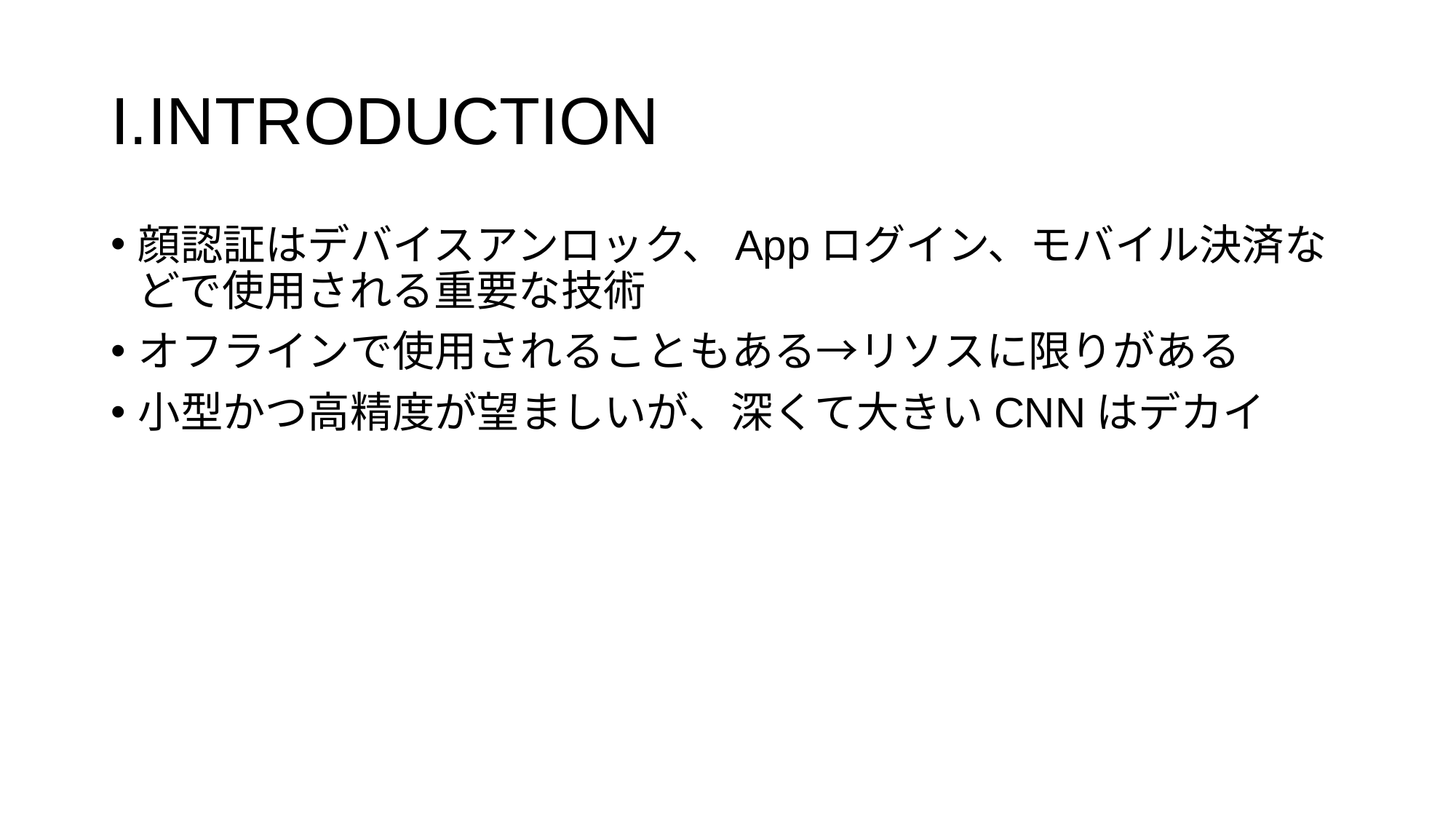

# I.INTRODUCTION
顔認証はデバイスアンロック、Appログイン、モバイル決済などで使用される重要な技術
オフラインで使用されることもある→リソスに限りがある
小型かつ高精度が望ましいが、深くて大きいCNNはデカイ